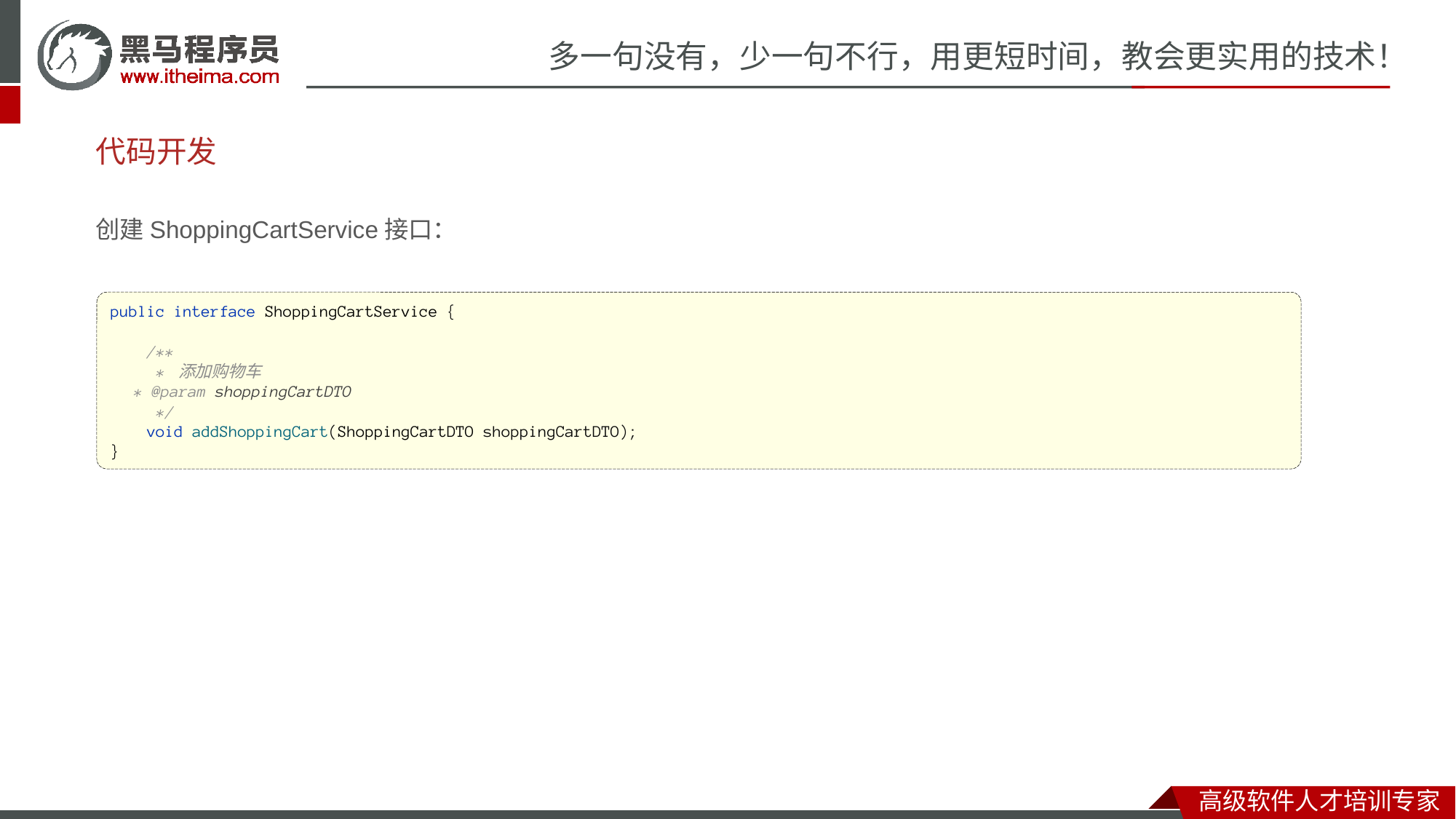

# 代码开发
创建ShoppingCartService接口：
public interface ShoppingCartService {
    /**
     * 添加购物车
     * @param shoppingCartDTO
     */
    void addShoppingCart(ShoppingCartDTO shoppingCartDTO);
}